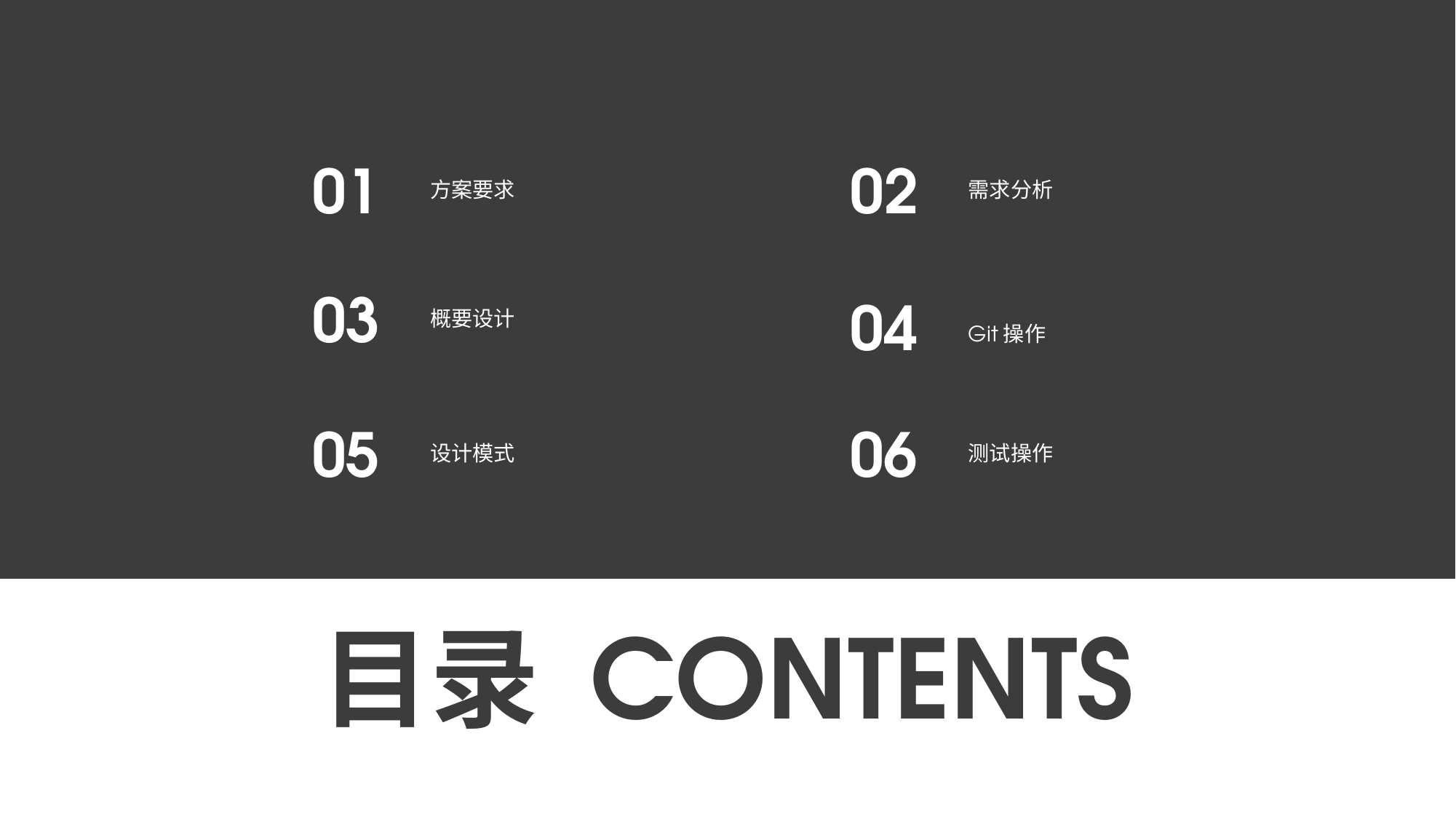

01
02
方案要求
需求分析
03
04
概要设计
Git操作
05
06
设计模式
测试操作
目录 CONTENTS